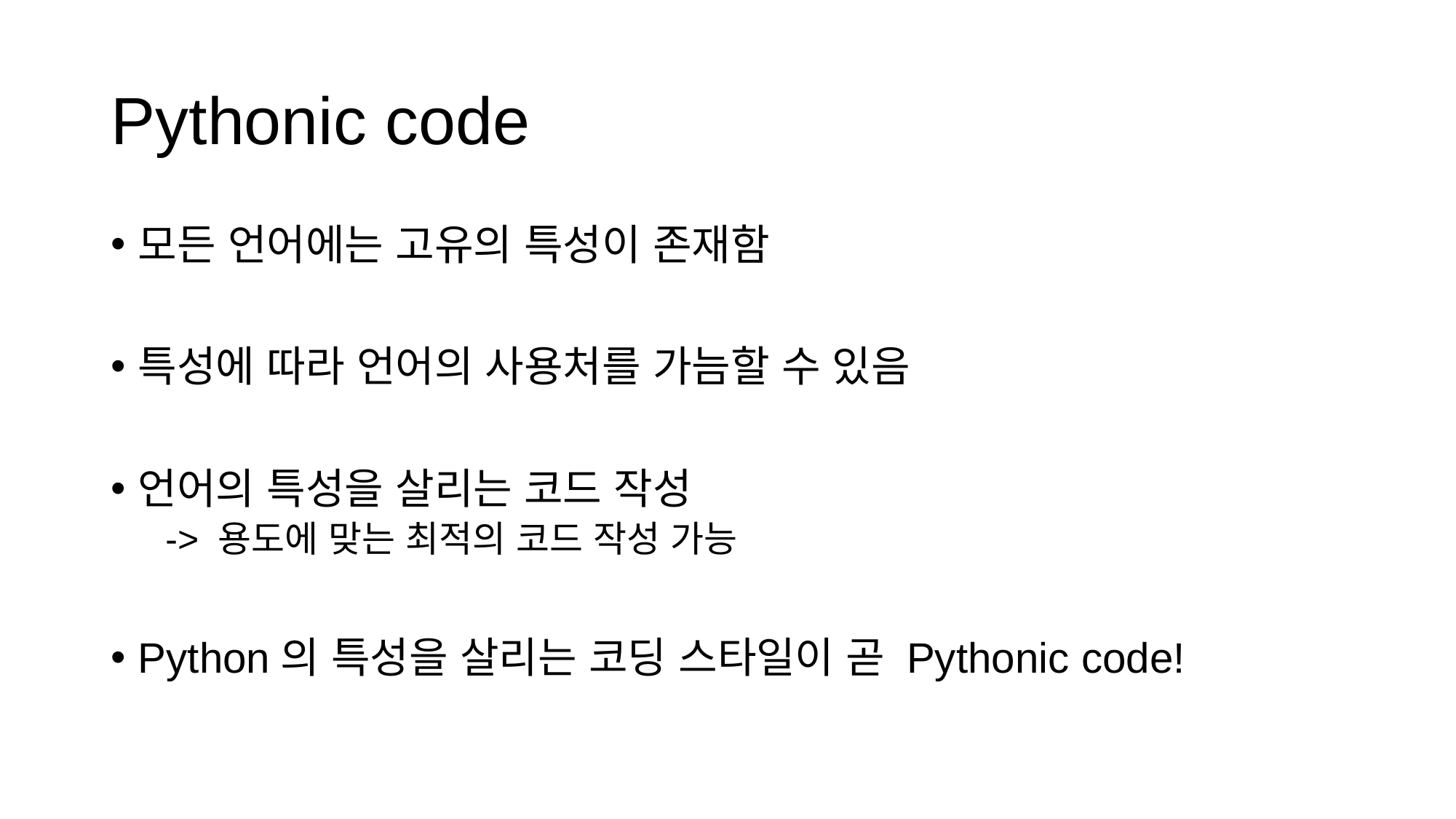

# Pythonic code
모든 언어에는 고유의 특성이 존재함

특성에 따라 언어의 사용처를 가늠할 수 있음

언어의 특성을 살리는 코드 작성
-> 용도에 맞는 최적의 코드 작성 가능

Python의 특성을 살리는 코딩 스타일이 곧 Pythonic code!